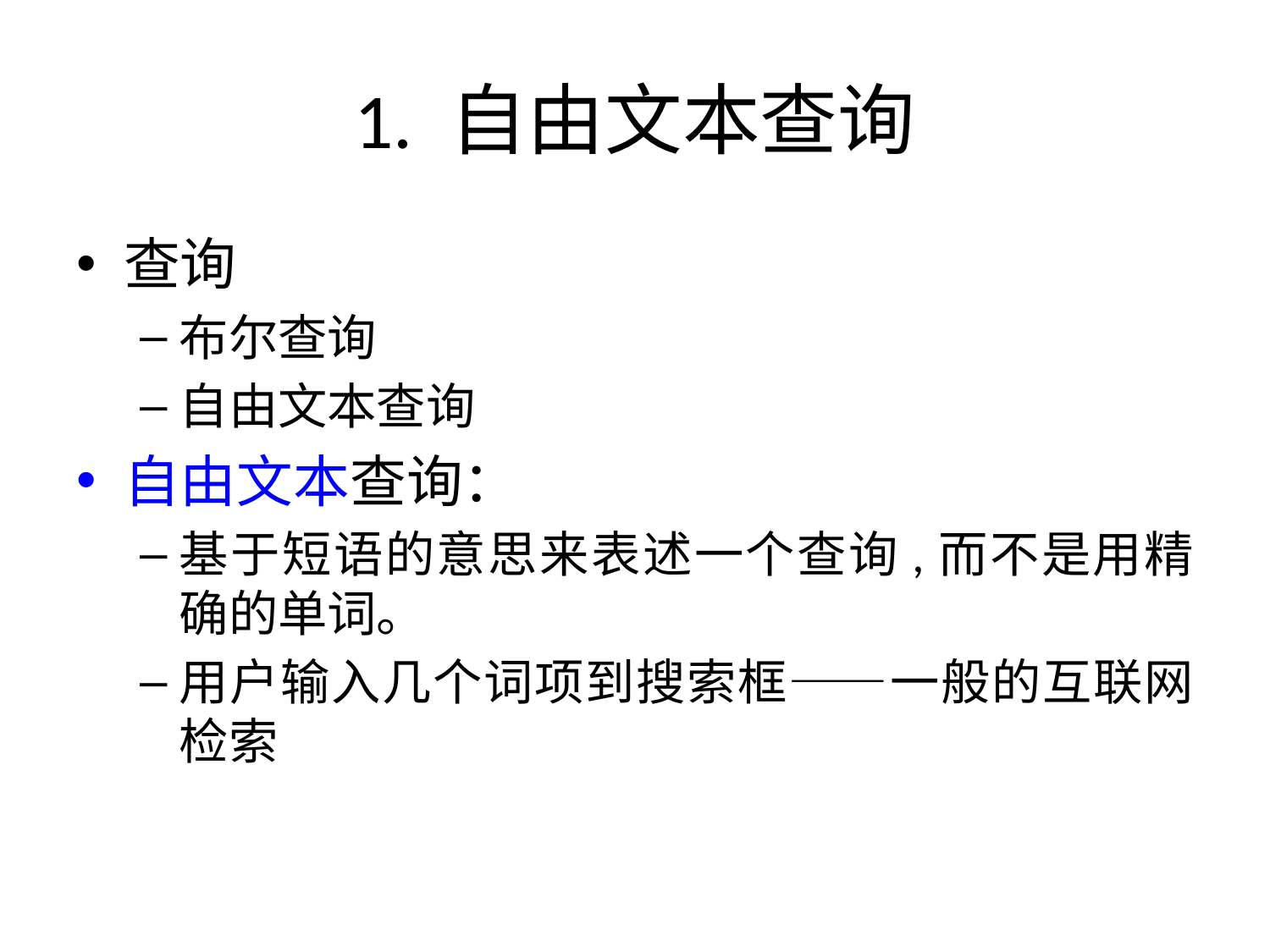

# 1. 自由文本查询
查询
布尔查询
自由文本查询
自由文本查询：
基于短语的意思来表述一个查询,而不是用精确的单词。
用户输入几个词项到搜索框——一般的互联网检索